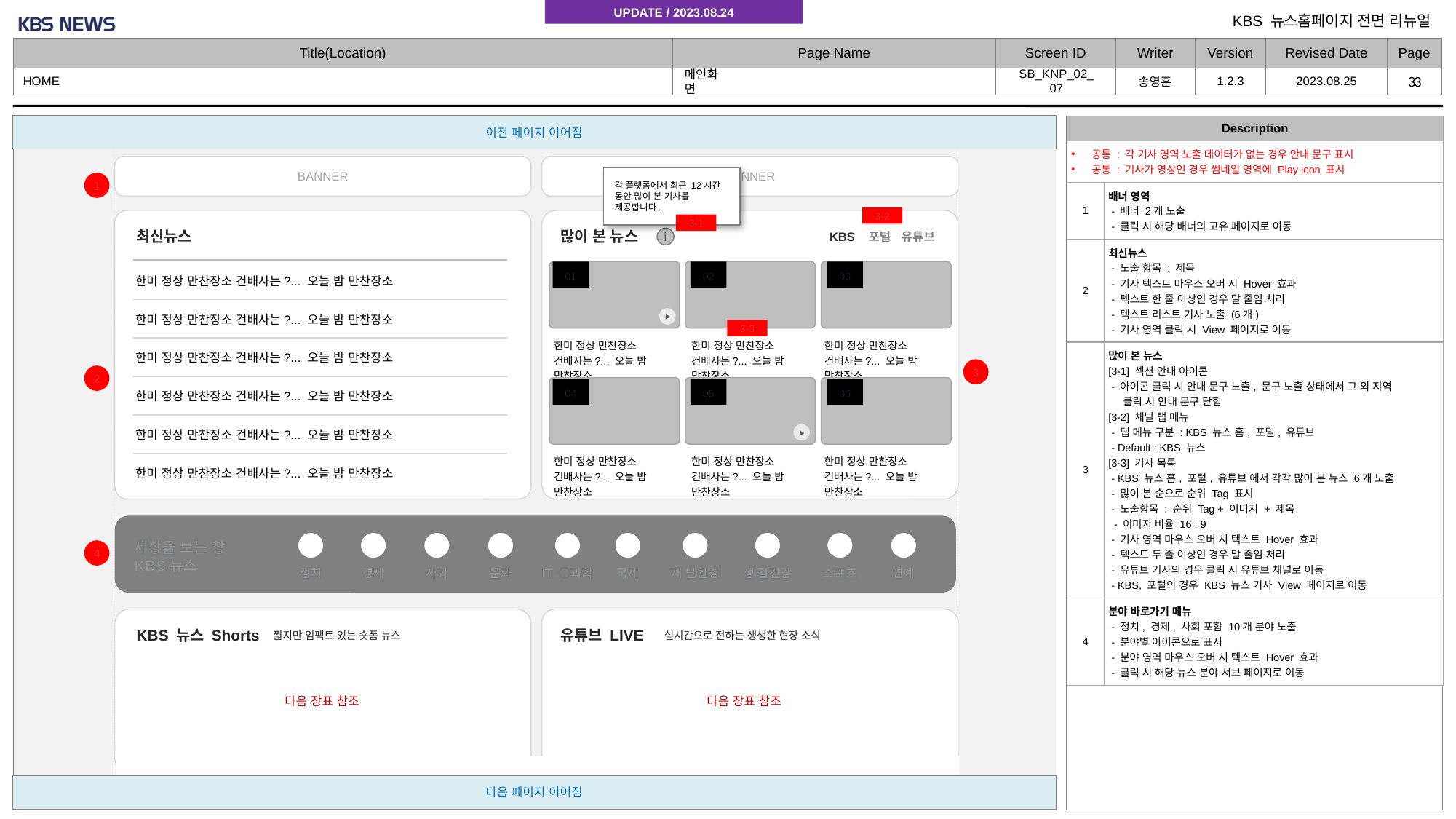

UPDATE / 2023.08.24
HOME
SB_KNP_02_07
# 메인화면
| Description |  |
| --- | --- |
| 공통 : 각 기사 영역 노출 데이터가 없는 경우 안내 문구 표시 공통 : 기사가 영상인 경우 썸네일 영역에 Play icon 표시 |  |
| 1 | 배너 영역 - 배너 2개 노출 - 클릭 시 해당 배너의 고유 페이지로 이동 |
| 2 | 최신뉴스 - 노출 항목 : 제목 - 기사 텍스트 마우스 오버 시 Hover 효과 - 텍스트 한 줄 이상인 경우 말 줄임 처리 - 텍스트 리스트 기사 노출 (6개) - 기사 영역 클릭 시 View 페이지로 이동 |
| 3 | 많이 본 뉴스 [3-1] 섹션 안내 아이콘 - 아이콘 클릭 시 안내 문구 노출, 문구 노출 상태에서 그 외 지역 클릭 시 안내 문구 닫힘 [3-2] 채널 탭 메뉴 - 탭 메뉴 구분 : KBS 뉴스 홈, 포털, 유튜브 - Default : KBS 뉴스 [3-3] 기사 목록 - KBS 뉴스 홈, 포털, 유튜브 에서 각각 많이 본 뉴스 6개 노출 - 많이 본 순으로 순위 Tag 표시 - 노출항목 : 순위 Tag + 이미지 + 제목 - 이미지 비율 16 : 9 - 기사 영역 마우스 오버 시 텍스트 Hover 효과 - 텍스트 두 줄 이상인 경우 말 줄임 처리 - 유튜브 기사의 경우 클릭 시 유튜브 채널로 이동 - KBS, 포털의 경우 KBS 뉴스 기사 View 페이지로 이동 |
| 4 | 분야 바로가기 메뉴 - 정치, 경제, 사회 포함 10개 분야 노출 - 분야별 아이콘으로 표시 - 분야 영역 마우스 오버 시 텍스트 Hover 효과 - 클릭 시 해당 뉴스 분야 서브 페이지로 이동 |
BANNER
BANNER
각 플랫폼에서 최근 12시간
동안 많이 본 기사를
제공합니다.
1
3-2

3-1
KBS   포털   유튜브
최신뉴스
많이 본 뉴스
i

01
02
03
한미 정상 만찬장소 건배사는?... 오늘 밤 만찬장소
한미 정상 만찬장소 건배사는?... 오늘 밤 만찬장소
 ▶
3-3
한미 정상 만찬장소 건배사는?... 오늘 밤 만찬장소
한미 정상 만찬장소 건배사는?... 오늘 밤 만찬장소
한미 정상 만찬장소 건배사는?... 오늘 밤 만찬장소
한미 정상 만찬장소 건배사는?... 오늘 밤 만찬장소
3
2

04
05
06
한미 정상 만찬장소 건배사는?... 오늘 밤 만찬장소
한미 정상 만찬장소 건배사는?... 오늘 밤 만찬장소
 ▶
한미 정상 만찬장소 건배사는?... 오늘 밤 만찬장소
한미 정상 만찬장소 건배사는?... 오늘 밤 만찬장소
한미 정상 만찬장소 건배사는?... 오늘 밤 만찬장소
한미 정상 만찬장소 건배사는?... 오늘 밤 만찬장소

세상을 보는 창
KBS뉴스

4
정치
경제
사회
문화
IT〮과학
국제
재난〮환경
생활〮건강
스포츠
연예

KBS 뉴스 Shorts
유튜브 LIVE
짧지만 임팩트 있는 숏폼 뉴스
실시간으로 전하는 생생한 현장 소식
다음 장표 참조
다음 장표 참조